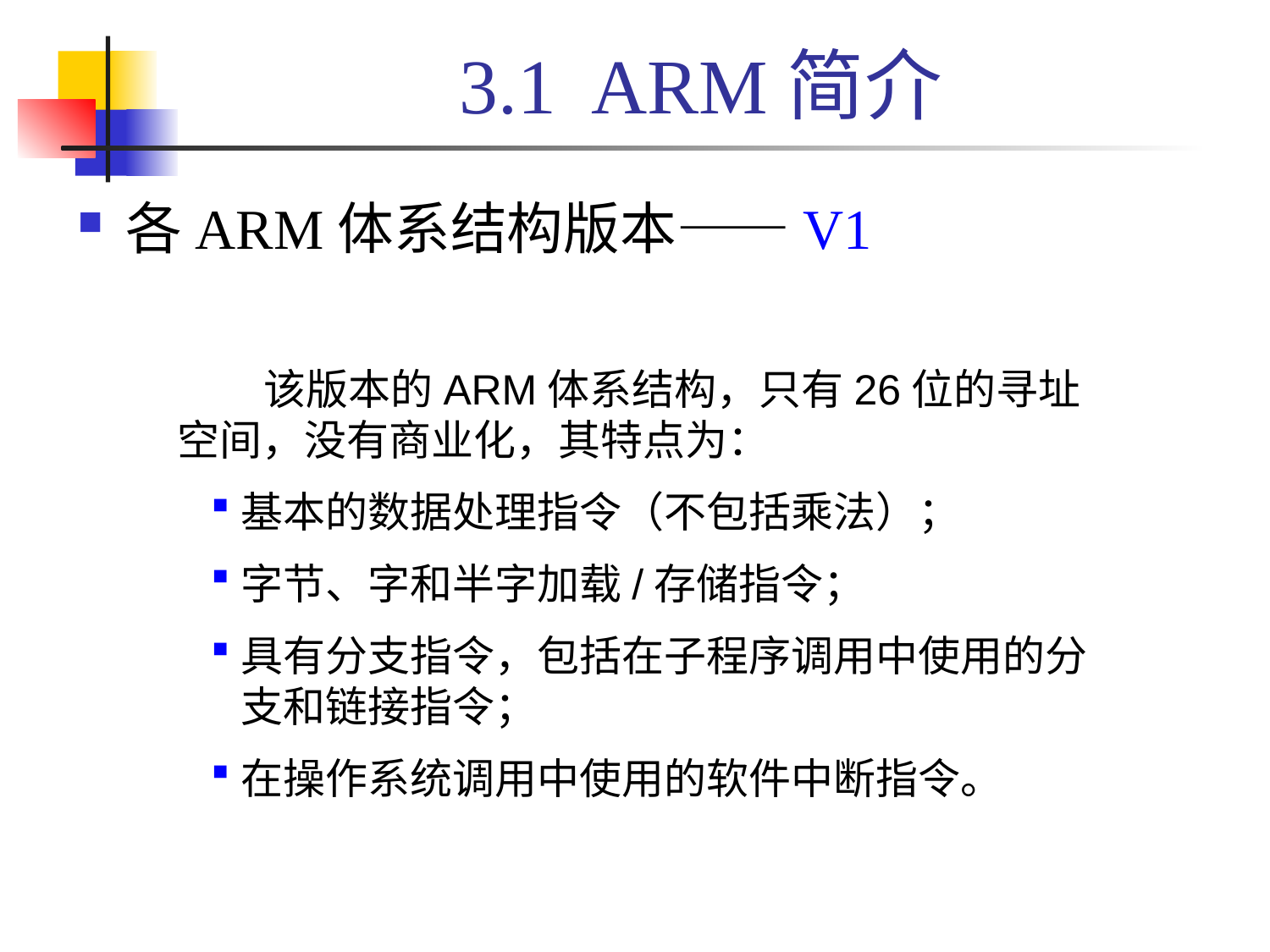

# 3.1  ARM简介
各ARM体系结构版本——V1
        该版本的ARM体系结构，只有26位的寻址空间，没有商业化，其特点为：
基本的数据处理指令（不包括乘法）；
字节、字和半字加载/存储指令；
具有分支指令，包括在子程序调用中使用的分支和链接指令；
在操作系统调用中使用的软件中断指令。